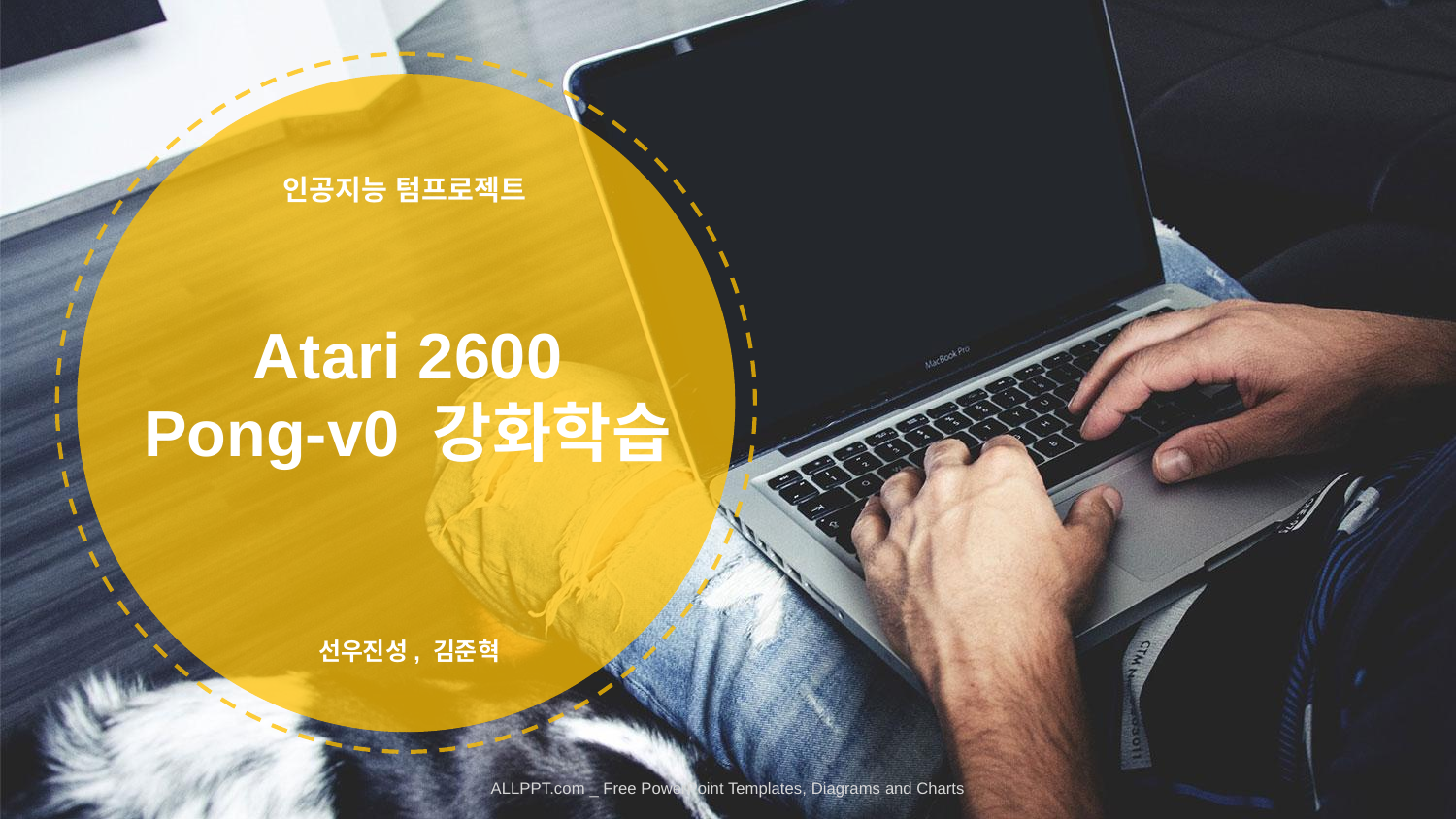

인공지능 텀프로젝트
Atari 2600
Pong-v0 강화학습
선우진성, 김준혁
ALLPPT.com _ Free PowerPoint Templates, Diagrams and Charts